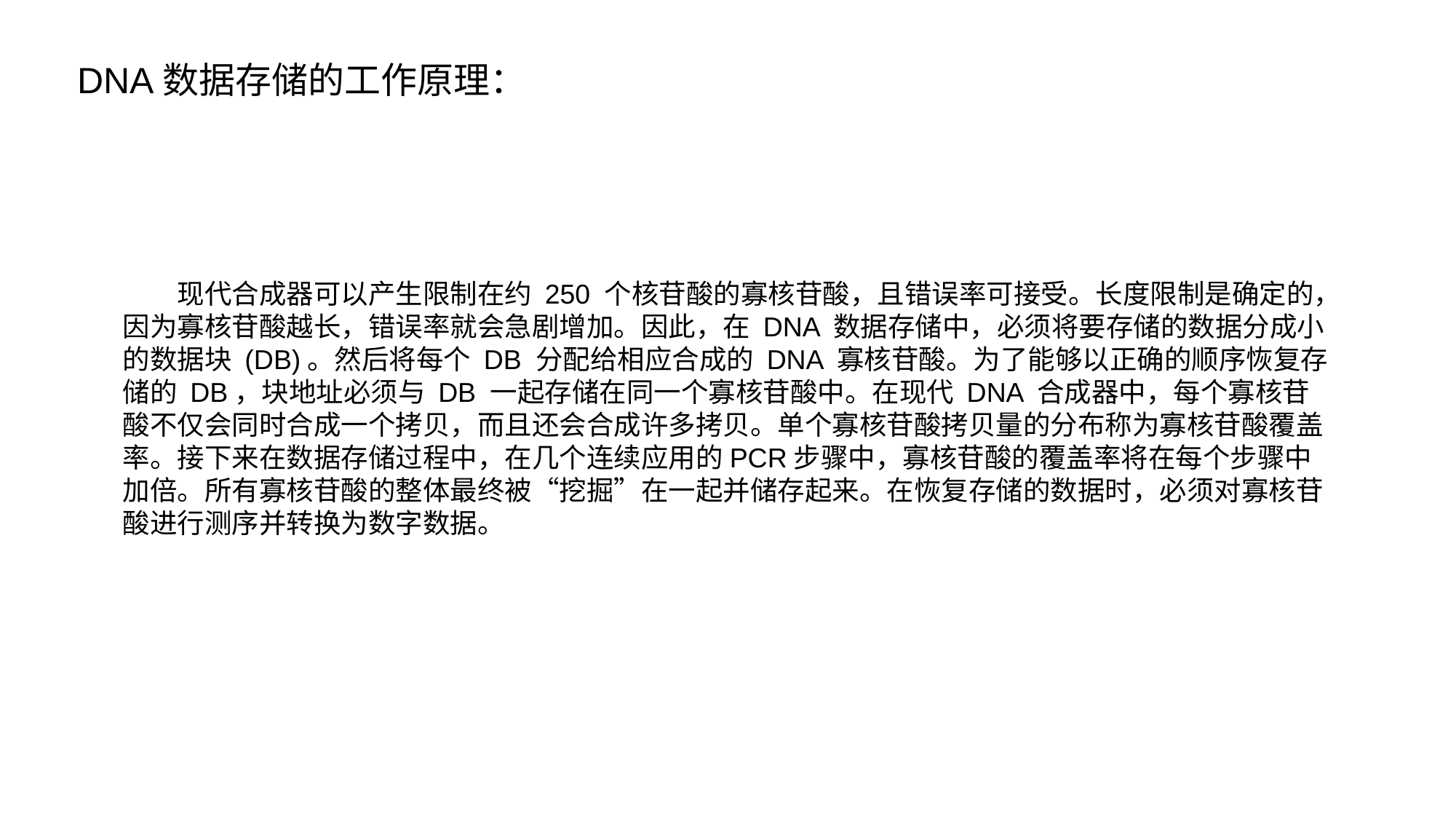

DNA数据存储的工作原理：
现代合成器可以产生限制在约 250 个核苷酸的寡核苷酸，且错误率可接受。长度限制是确定的，因为寡核苷酸越长，错误率就会急剧增加。因此，在 DNA 数据存储中，必须将要存储的数据分成小的数据块 (DB)。然后将每个 DB 分配给相应合成的 DNA 寡核苷酸。为了能够以正确的顺序恢复存储的 DB，块地址必须与 DB 一起存储在同一个寡核苷酸中。在现代 DNA 合成器中，每个寡核苷酸不仅会同时合成一个拷贝，而且还会合成许多拷贝。单个寡核苷酸拷贝量的分布称为寡核苷酸覆盖率。接下来在数据存储过程中，在几个连续应用的PCR步骤中，寡核苷酸的覆盖率将在每个步骤中加倍。所有寡核苷酸的整体最终被“挖掘”在一起并储存起来。在恢复存储的数据时，必须对寡核苷酸进行测序并转换为数字数据。